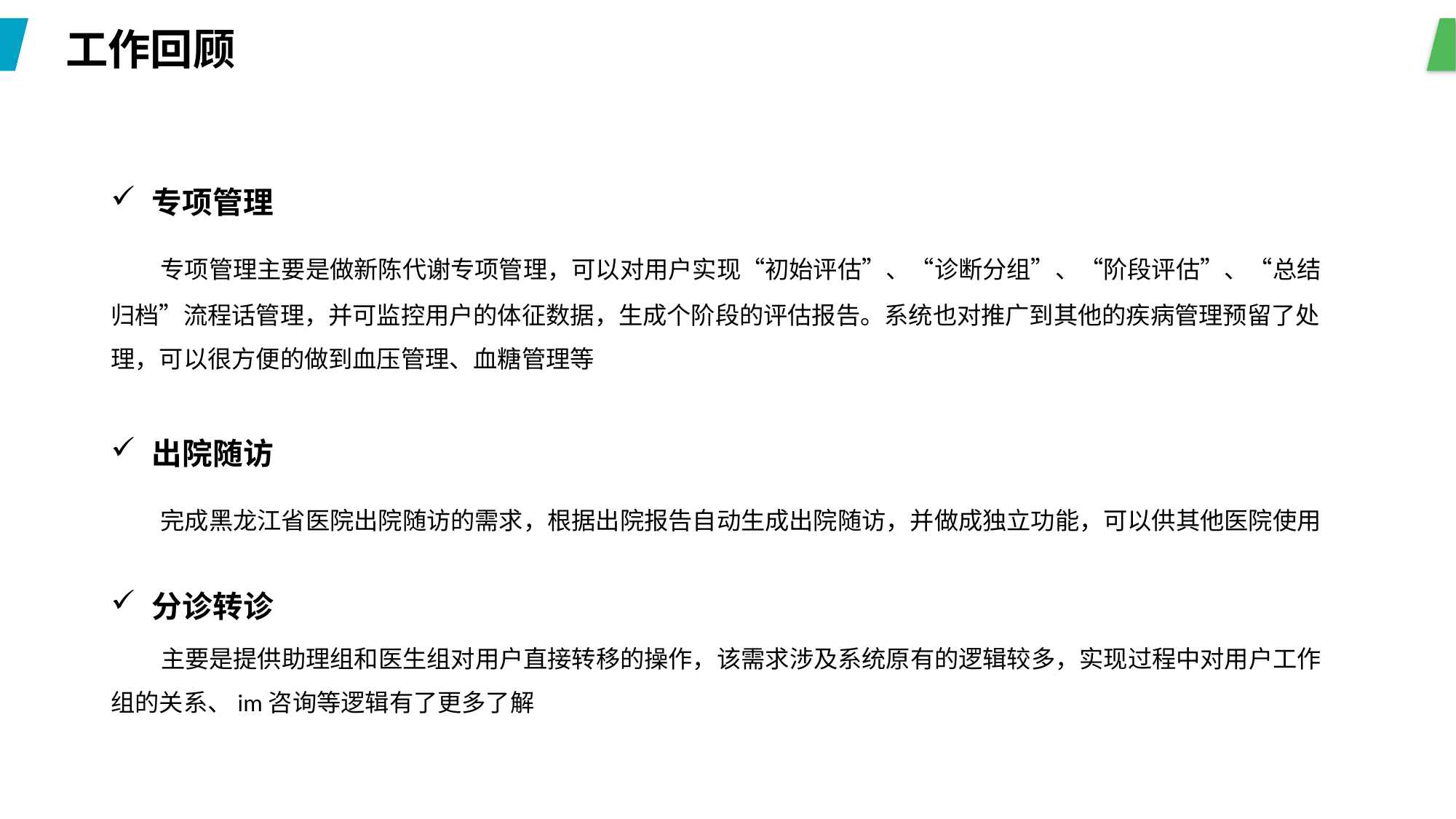

工作回顾
专项管理
     专项管理主要是做新陈代谢专项管理，可以对用户实现“初始评估”、“诊断分组”、“阶段评估”、“总结归档”流程话管理，并可监控用户的体征数据，生成个阶段的评估报告。系统也对推广到其他的疾病管理预留了处理，可以很方便的做到血压管理、血糖管理等

出院随访
     完成黑龙江省医院出院随访的需求，根据出院报告自动生成出院随访，并做成独立功能，可以供其他医院使用

分诊转诊
       主要是提供助理组和医生组对用户直接转移的操作，该需求涉及系统原有的逻辑较多，实现过程中对用户工作组的关系、im咨询等逻辑有了更多了解